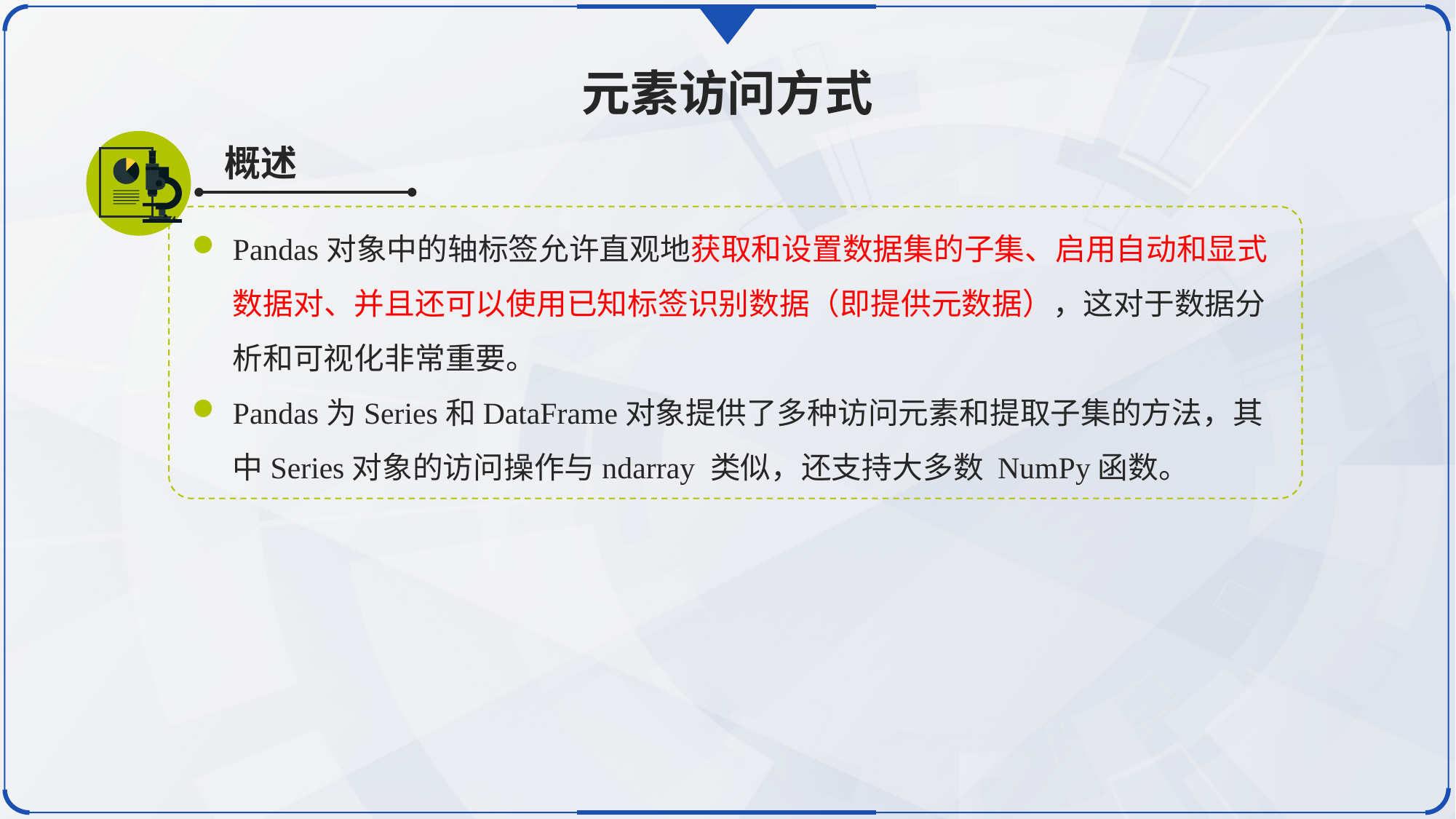

元素访问方式

概述

Pandas对象中的轴标签允许直观地获取和设置数据集的子集、启用自动和显式数据对、并且还可以使用已知标签识别数据（即提供元数据），这对于数据分析和可视化非常重要。
Pandas为Series和DataFrame对象提供了多种访问元素和提取子集的方法，其中Series对象的访问操作与ndarray 类似，还支持大多数 NumPy函数。